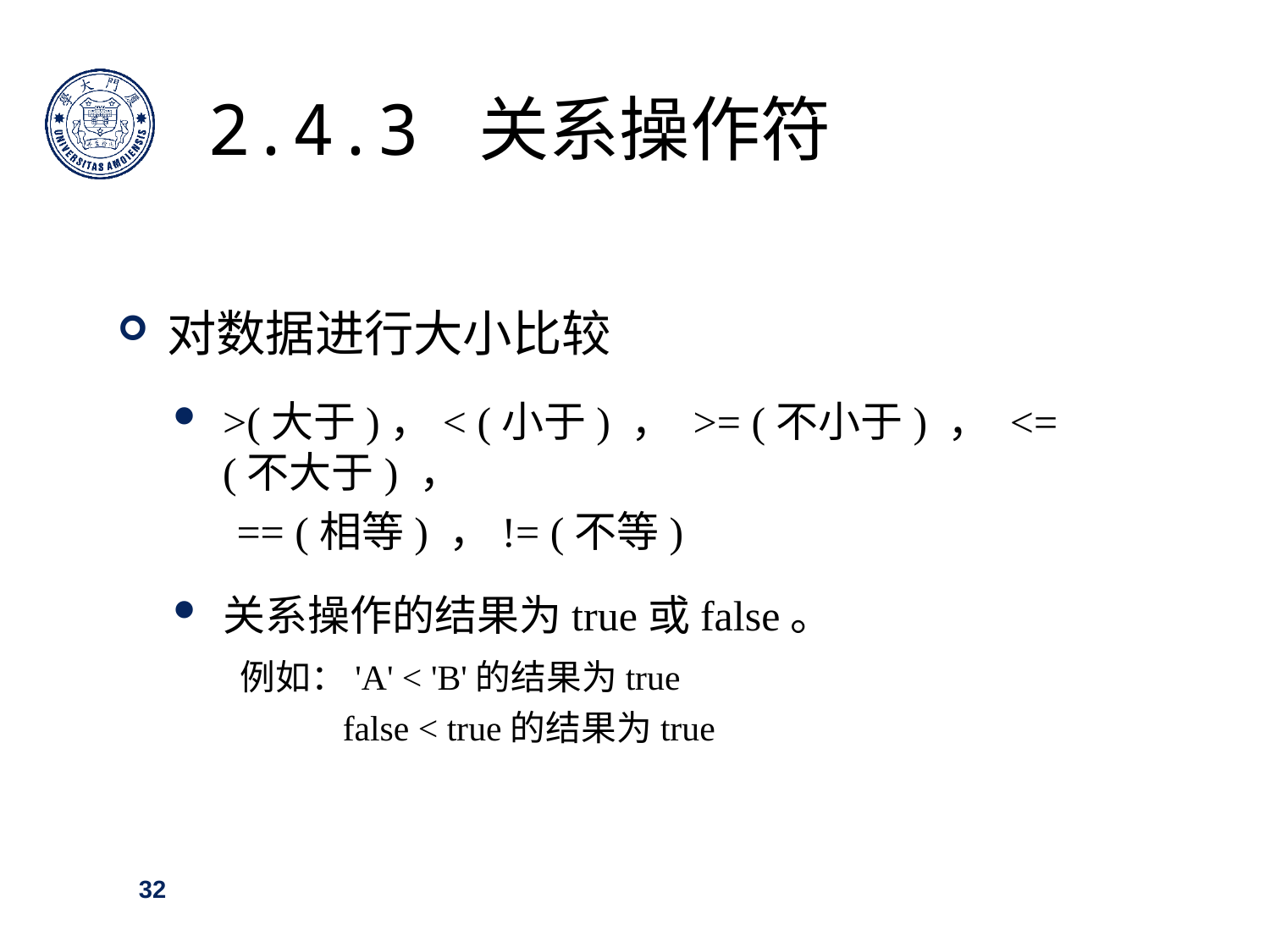

2.4.3 关系操作符
对数据进行大小比较

>(大于)，< (小于) ， >= (不小于) ， <= (不大于) ，
      == (相等) ，!= (不等)

关系操作的结果为true或false。
      例如：'A' < 'B'的结果为true
 	     false < true的结果为true
32